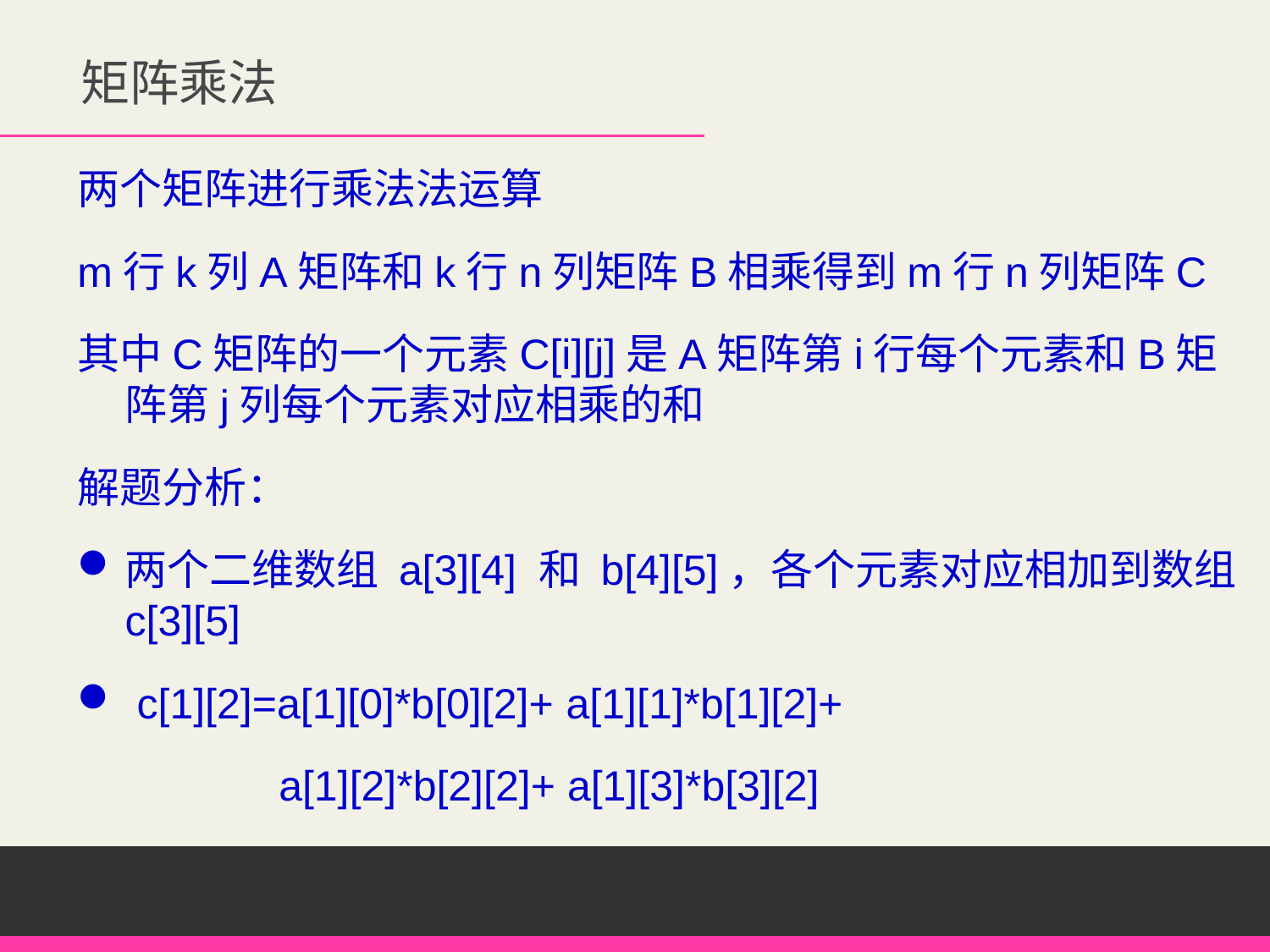

矩阵乘法
两个矩阵进行乘法法运算
m行k列A矩阵和k行n列矩阵B相乘得到m行n列矩阵C
其中C矩阵的一个元素C[i][j]是A矩阵第i行每个元素和B矩阵第j列每个元素对应相乘的和
解题分析：
两个二维数组 a[3][4] 和 b[4][5]，各个元素对应相加到数组c[3][5]
 c[1][2]=a[1][0]*b[0][2]+ a[1][1]*b[1][2]+
                 a[1][2]*b[2][2]+ a[1][3]*b[3][2]